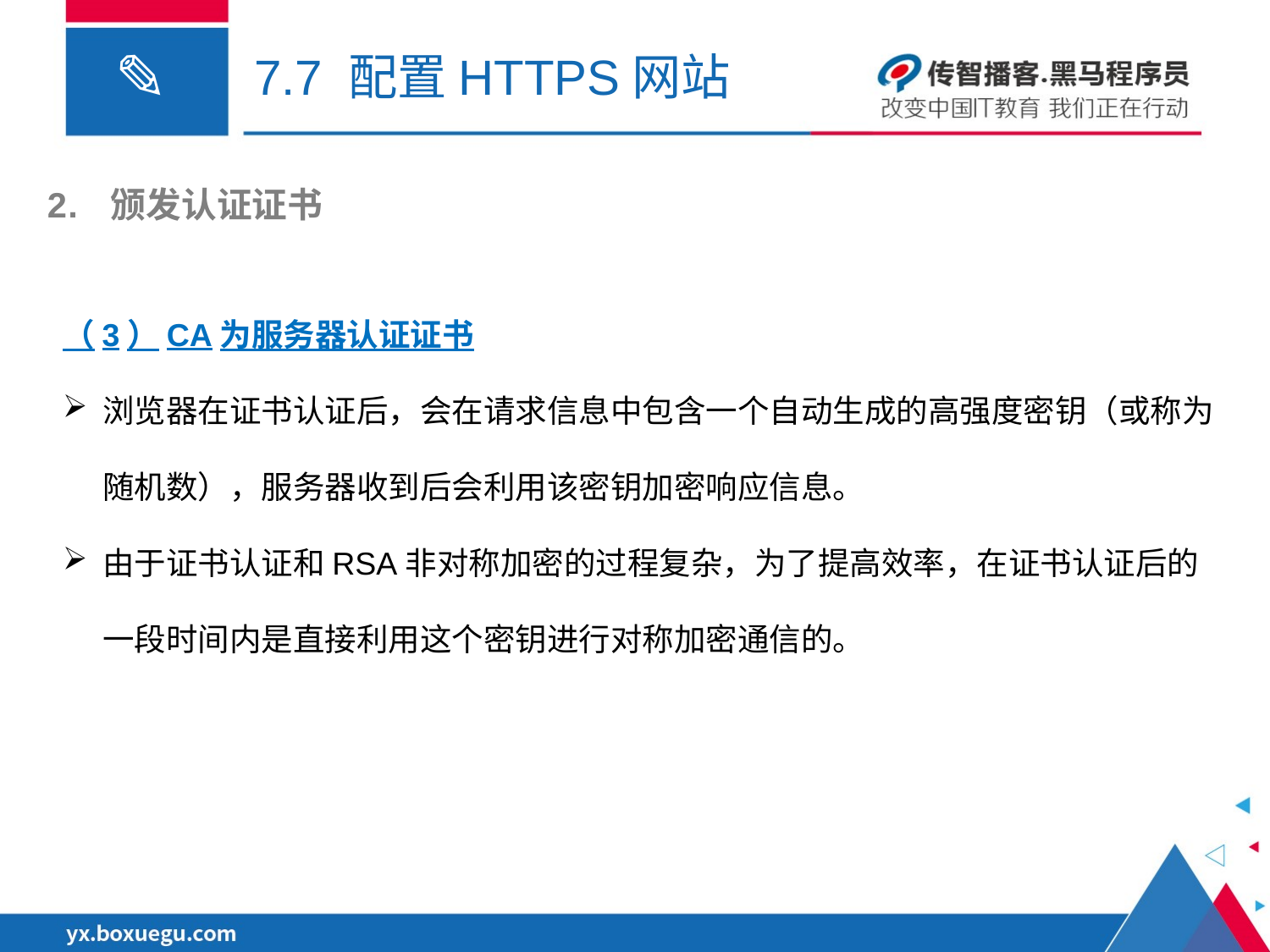

# 7.7 配置HTTPS网站
颁发认证证书
（3）CA为服务器认证证书
浏览器在证书认证后，会在请求信息中包含一个自动生成的高强度密钥（或称为随机数），服务器收到后会利用该密钥加密响应信息。
由于证书认证和RSA非对称加密的过程复杂，为了提高效率，在证书认证后的一段时间内是直接利用这个密钥进行对称加密通信的。